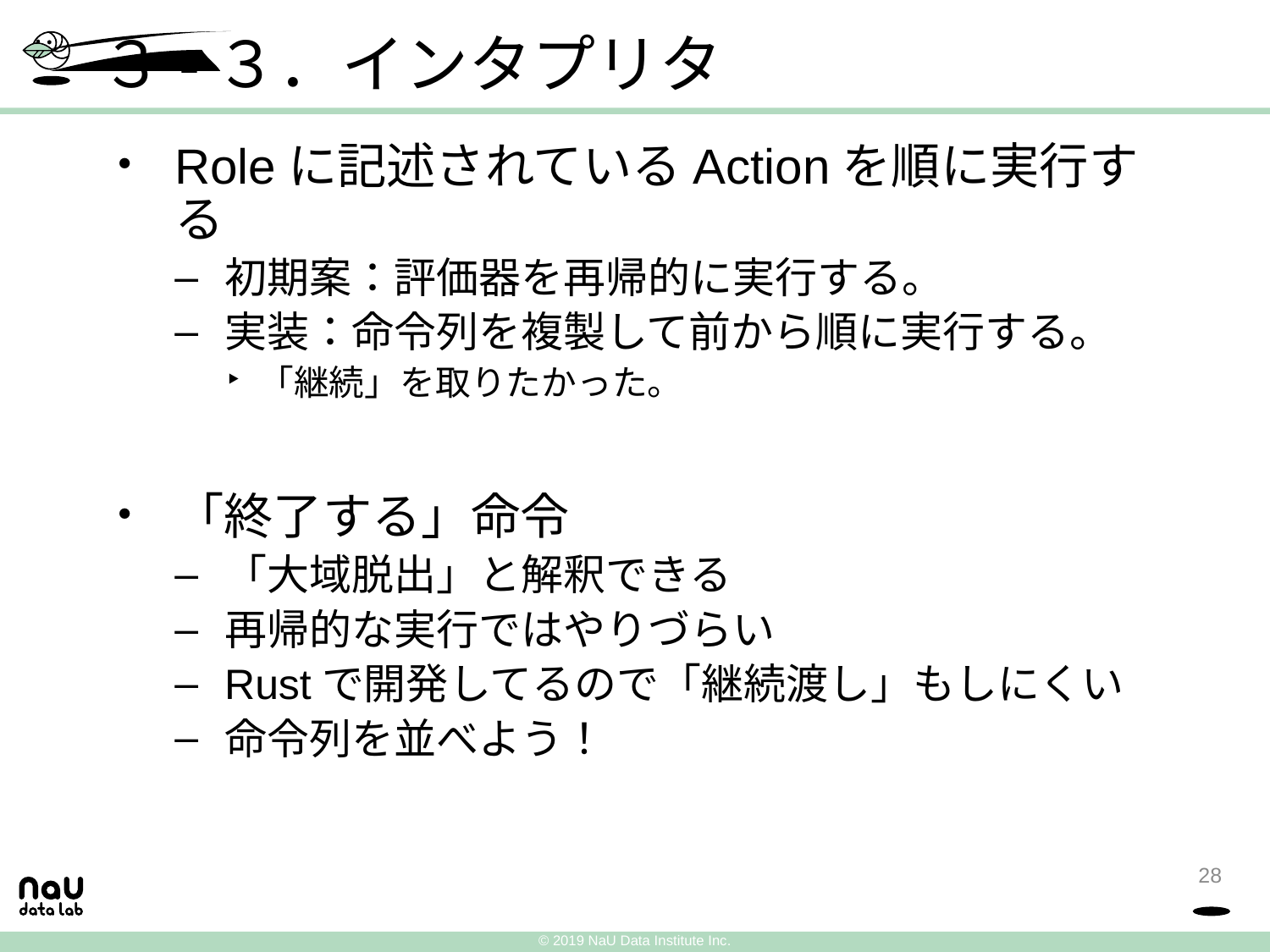

# ３-３．インタプリタ
Roleに記述されているActionを順に実行する
初期案：評価器を再帰的に実行する。
実装：命令列を複製して前から順に実行する。
「継続」を取りたかった。

「終了する」命令
「大域脱出」と解釈できる
再帰的な実行ではやりづらい
Rustで開発してるので「継続渡し」もしにくい
命令列を並べよう！
28